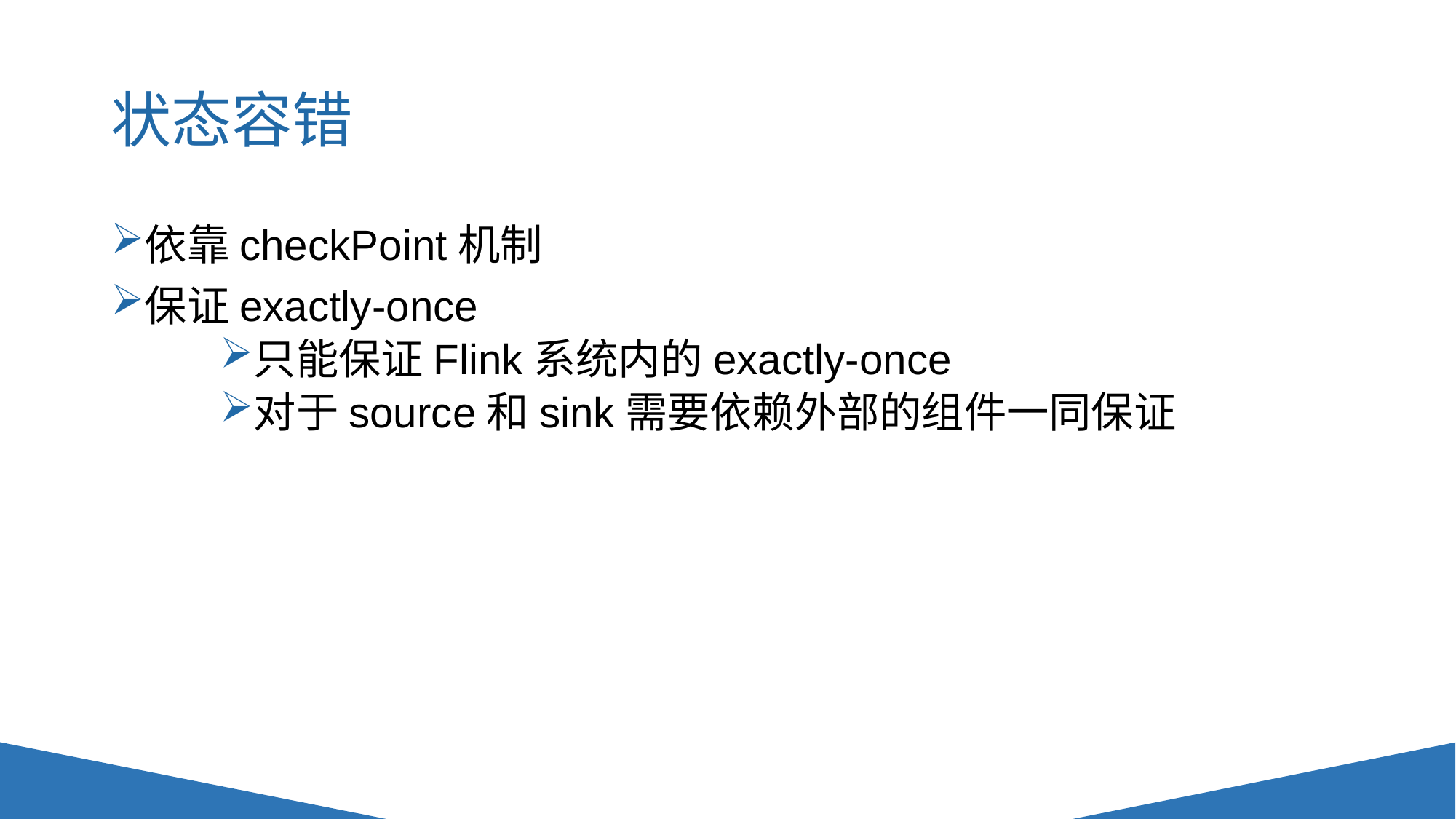

# 状态容错
依靠checkPoint机制
保证exactly-once
只能保证Flink系统内的exactly-once
对于source和sink需要依赖外部的组件一同保证